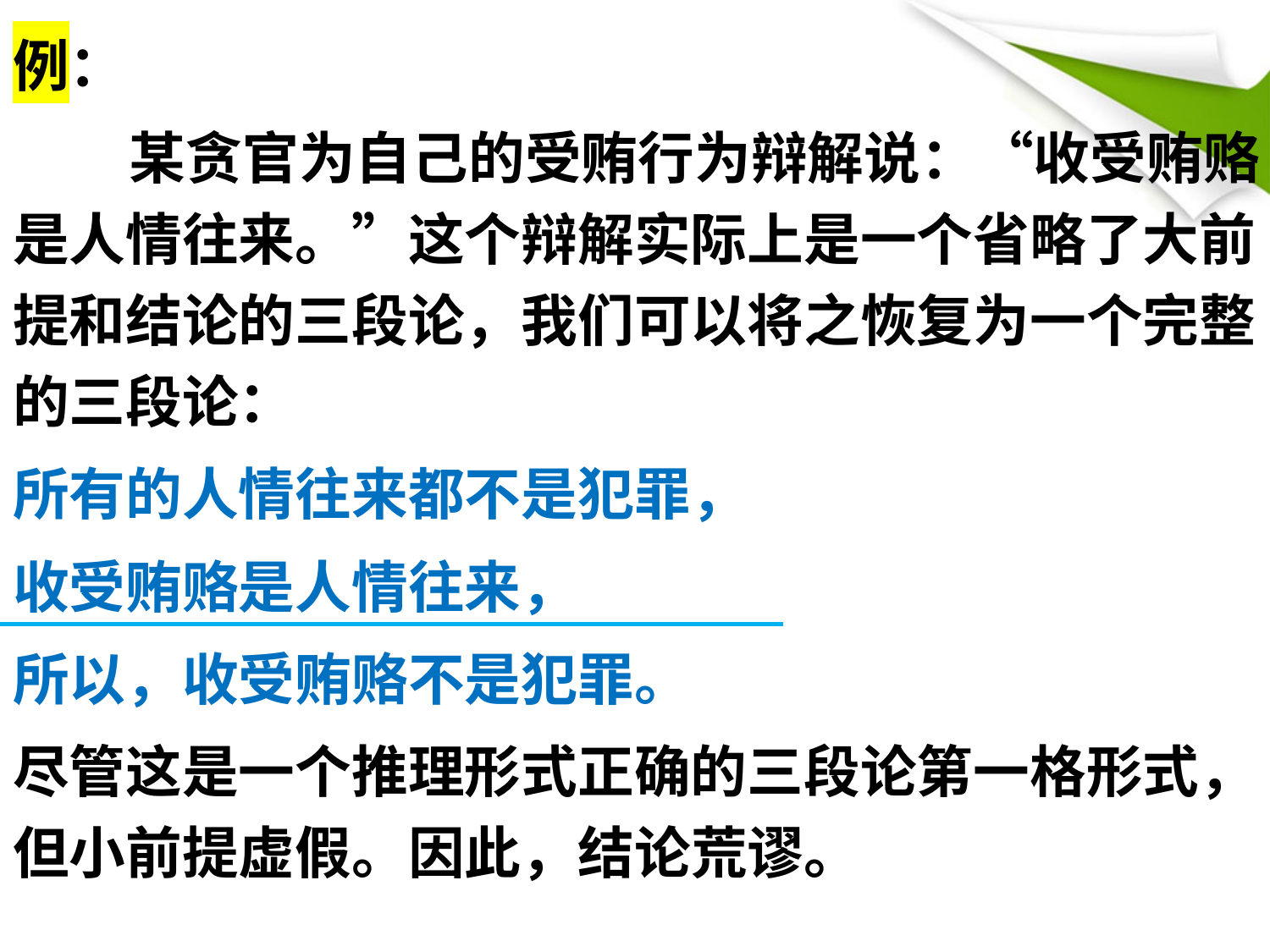

例：
        某贪官为自己的受贿行为辩解说：“收受贿赂是人情往来。”这个辩解实际上是一个省略了大前提和结论的三段论，我们可以将之恢复为一个完整的三段论：
所有的人情往来都不是犯罪，
收受贿赂是人情往来，
所以，收受贿赂不是犯罪。
尽管这是一个推理形式正确的三段论第一格形式，但小前提虚假。因此，结论荒谬。